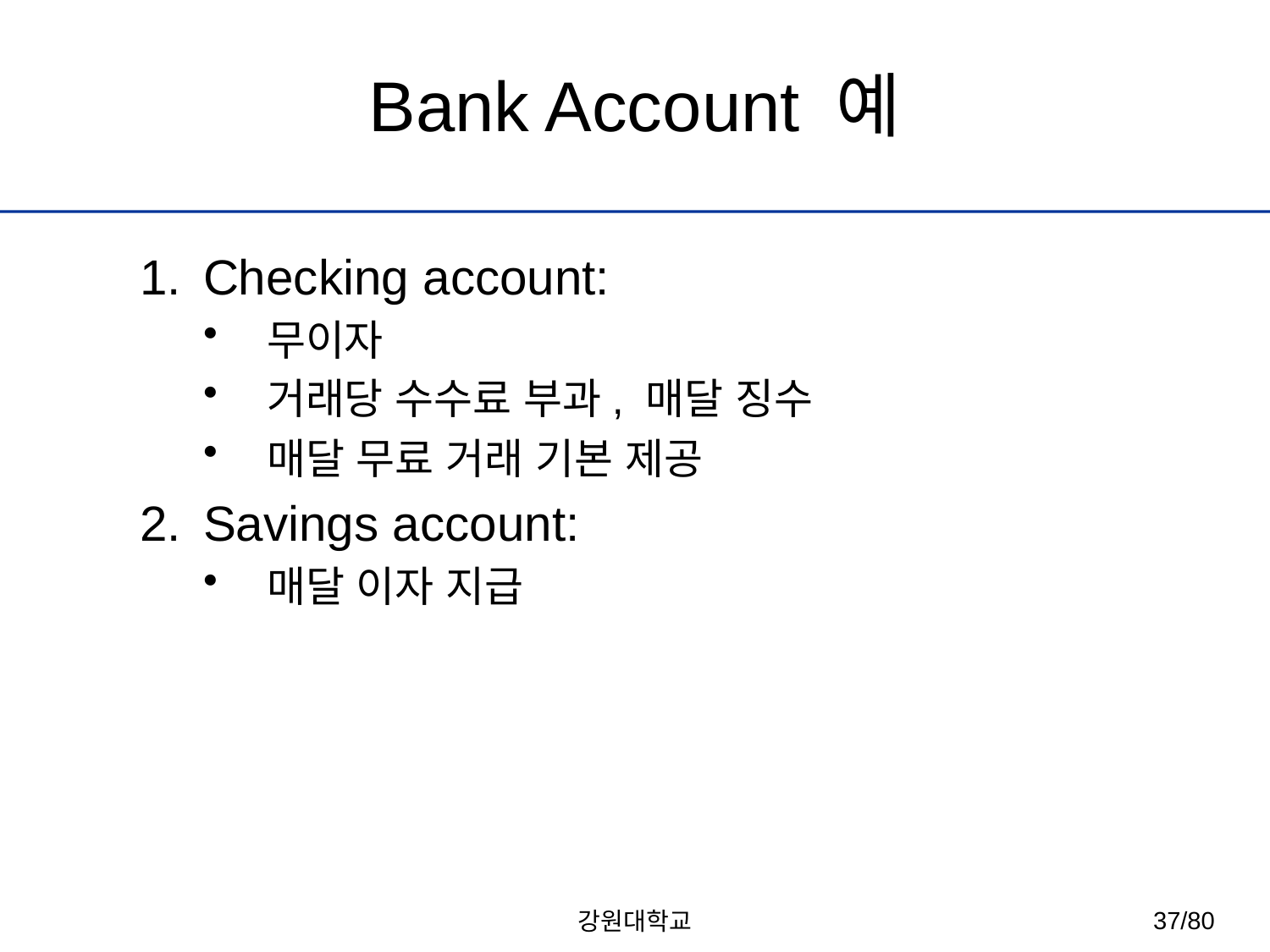

# Bank Account 예

Checking account:
무이자
거래당 수수료 부과, 매달 징수
매달 무료 거래 기본 제공
Savings account:
매달 이자 지급

강원대학교